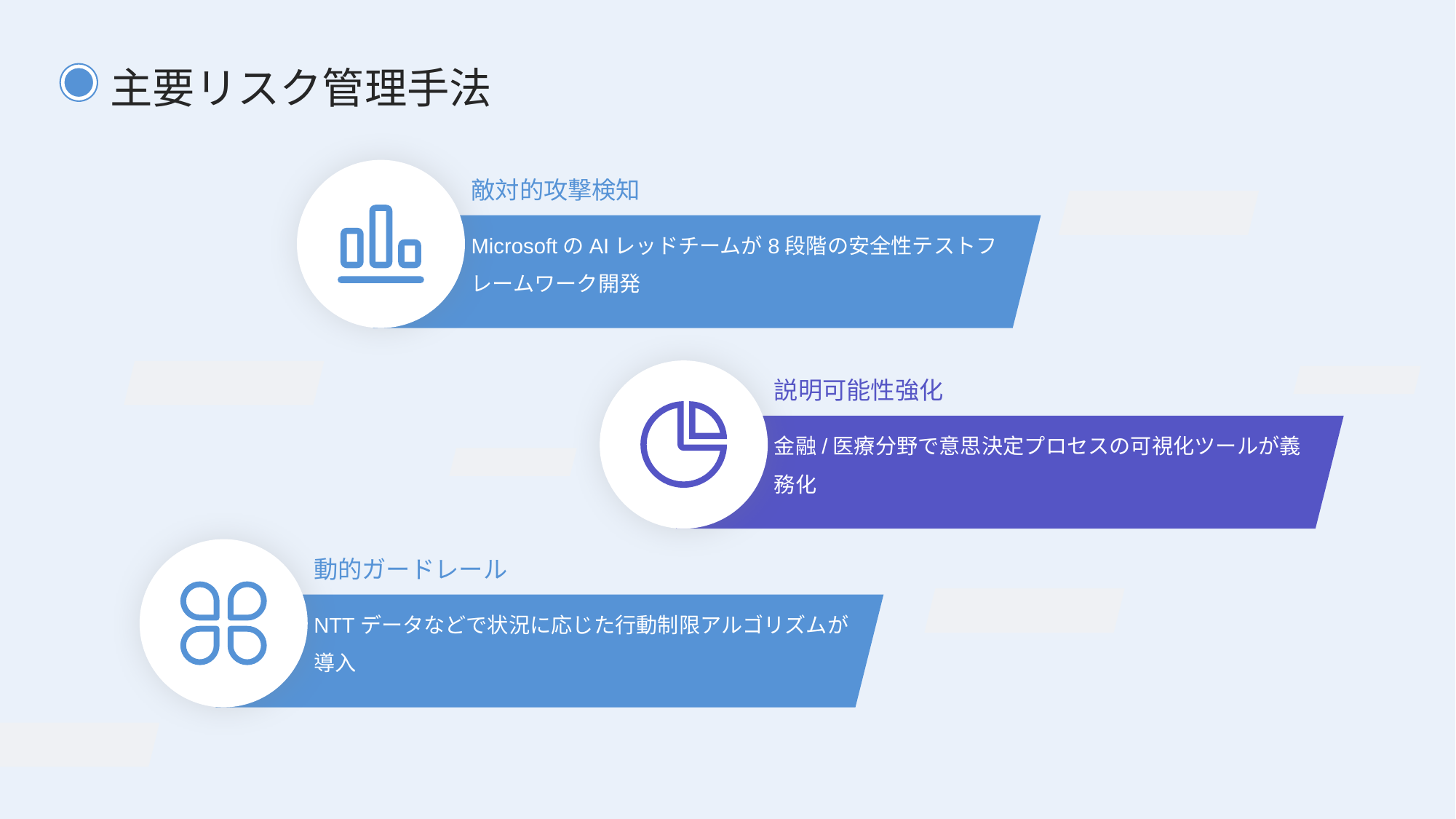

主要リスク管理手法

敵対的攻撃検知

MicrosoftのAIレッドチームが8段階の安全性テストフレームワーク開発

説明可能性強化

金融/医療分野で意思決定プロセスの可視化ツールが義務化

動的ガードレール

NTTデータなどで状況に応じた行動制限アルゴリズムが導入